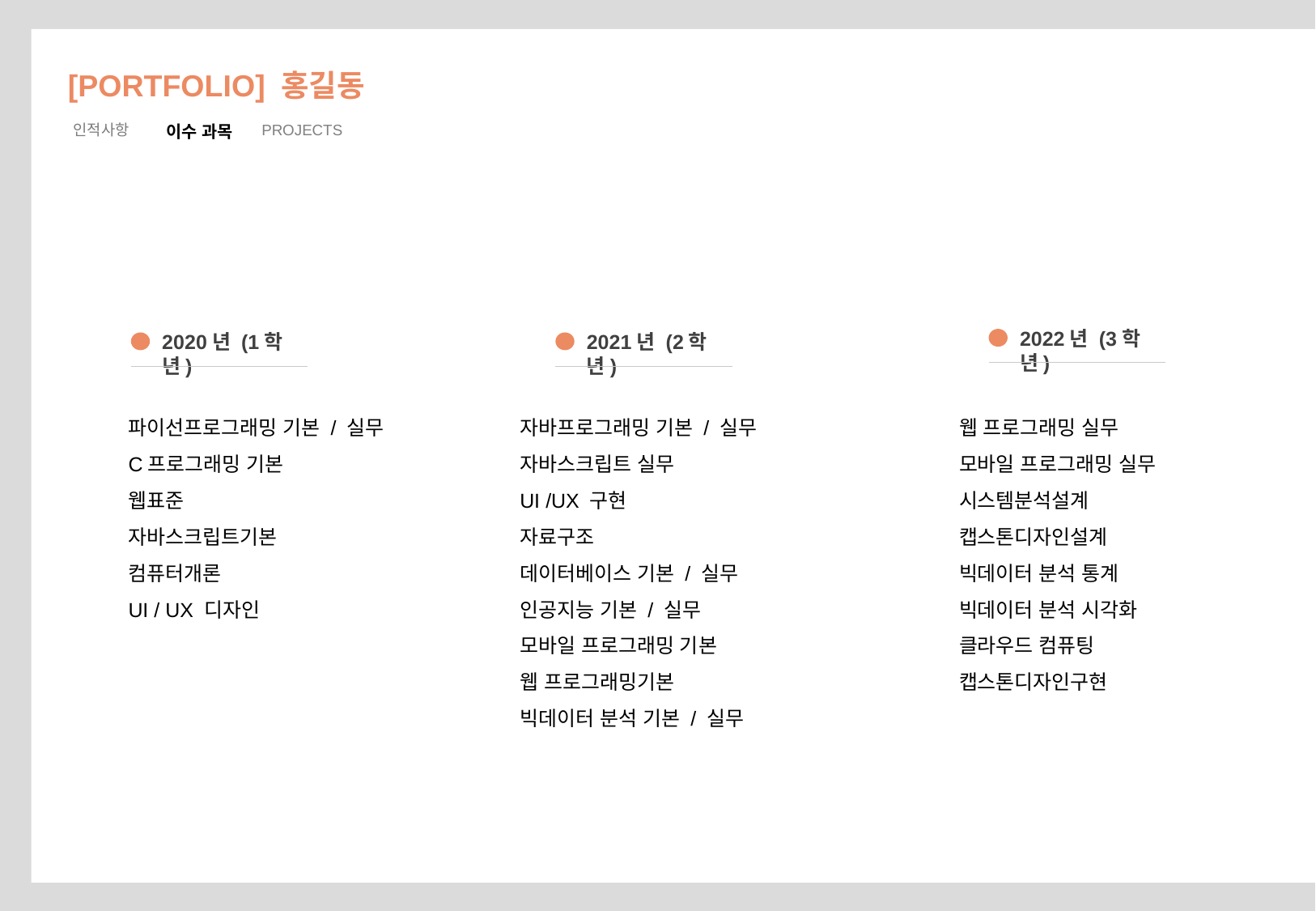

[PORTFOLIO] 홍길동

인적사항
이수 과목
PROJECTS
2022년 (3학년)

2020년 (1학년)

2021년 (2학년)

웹 프로그래밍 실무
모바일 프로그래밍 실무
시스템분석설계
캡스톤디자인설계
빅데이터 분석 통계
빅데이터 분석 시각화
클라우드 컴퓨팅
캡스톤디자인구현
자바프로그래밍 기본 / 실무
자바스크립트 실무
UI /UX 구현
자료구조
데이터베이스 기본 / 실무
인공지능 기본 / 실무
모바일 프로그래밍 기본
웹 프로그래밍기본
빅데이터 분석 기본 / 실무
파이선프로그래밍 기본 / 실무
C프로그래밍 기본
웹표준
자바스크립트기본
컴퓨터개론
UI / UX 디자인